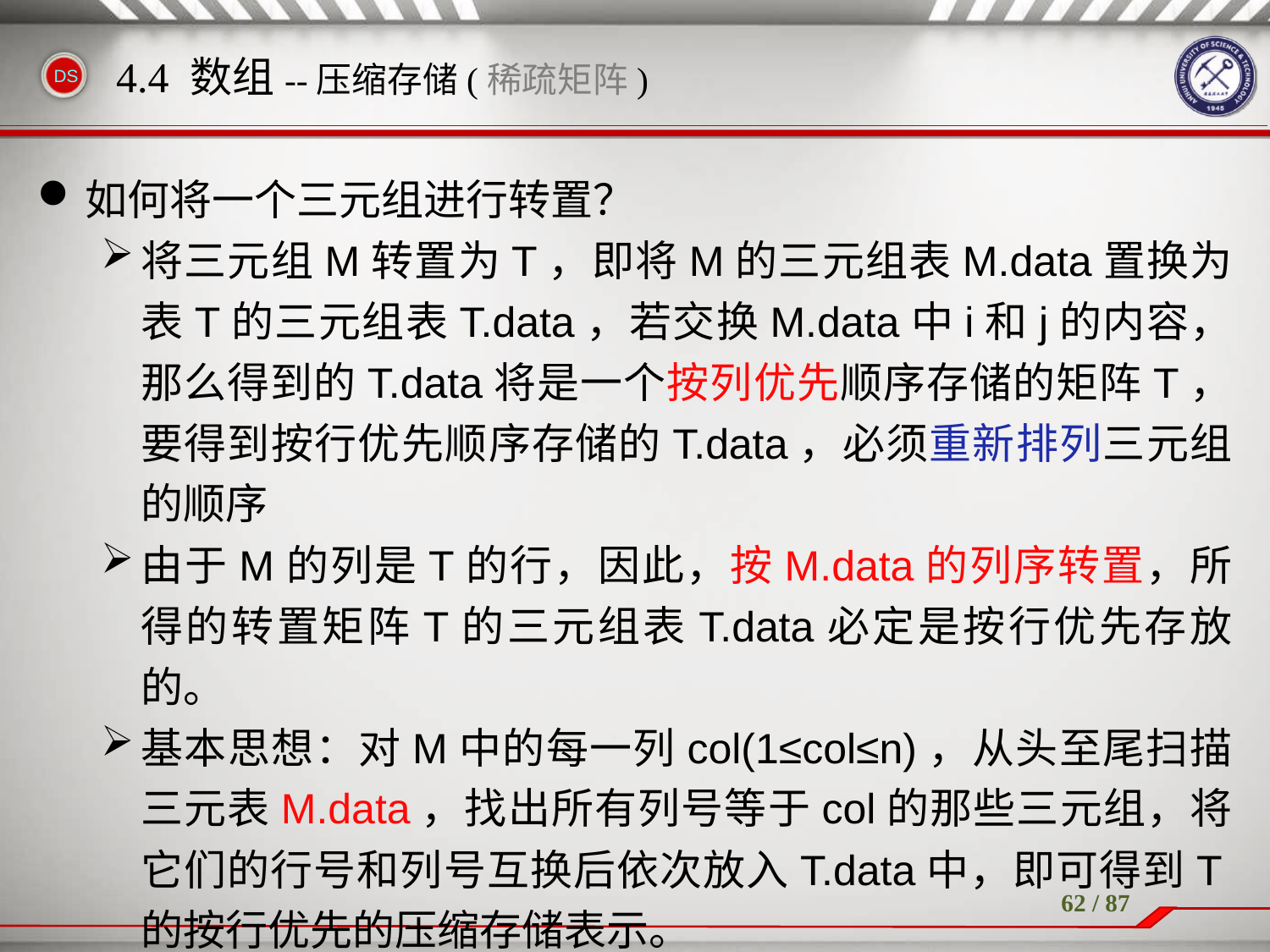

# 4.4 数组--压缩存储(稀疏矩阵)
如何将一个三元组进行转置？
将三元组M转置为T，即将M的三元组表M.data置换为表T的三元组表T.data，若交换M.data中i和j的内容，那么得到的T.data将是一个按列优先顺序存储的矩阵T，要得到按行优先顺序存储的T.data，必须重新排列三元组的顺序
由于M的列是T的行，因此，按M.data的列序转置，所得的转置矩阵T的三元组表T.data必定是按行优先存放的。
基本思想：对M中的每一列col(1≤col≤n)，从头至尾扫描三元表M.data，找出所有列号等于col的那些三元组，将它们的行号和列号互换后依次放入T.data中，即可得到T的按行优先的压缩存储表示。